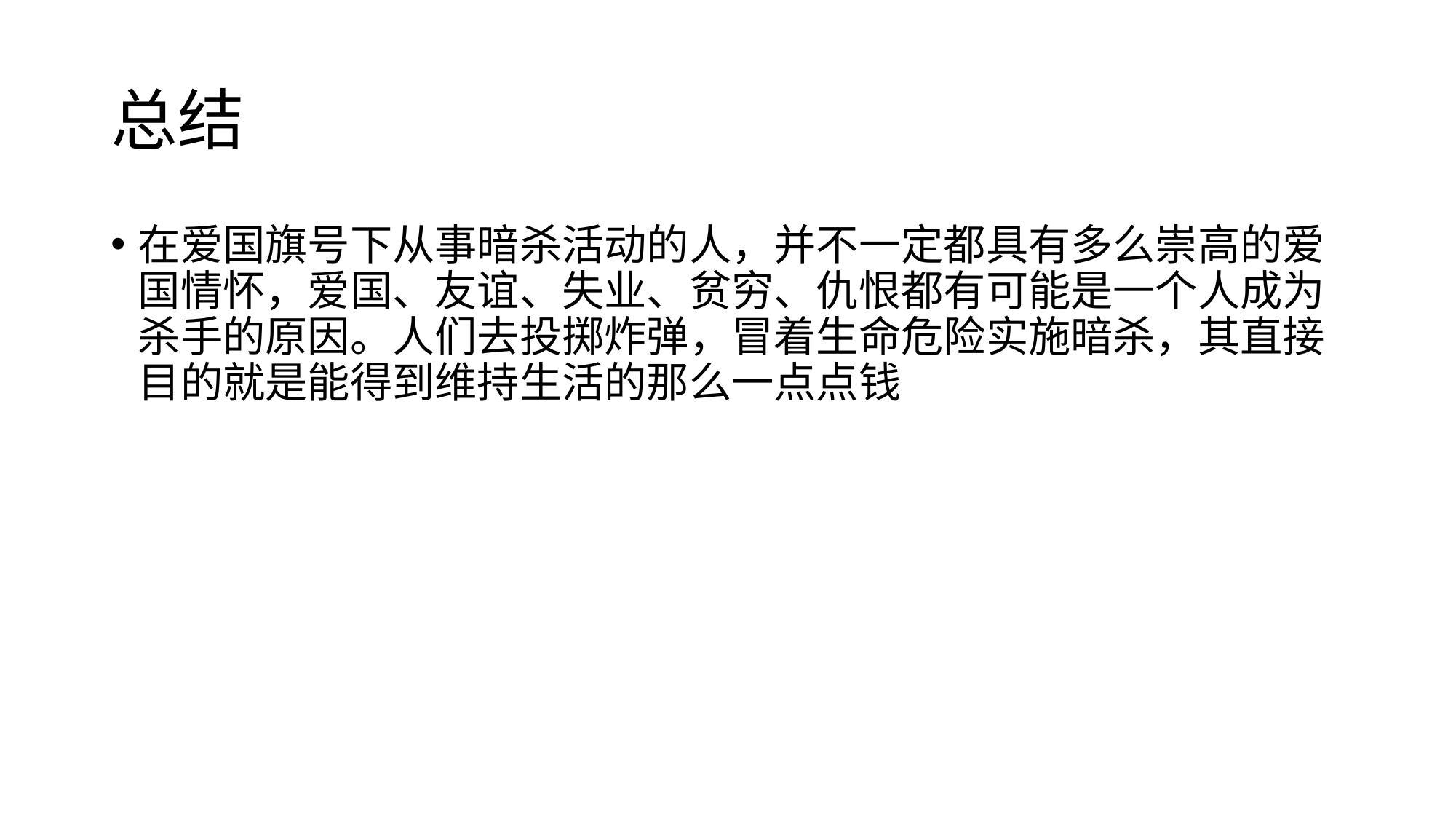

# 总结
在爱国旗号下从事暗杀活动的人，并不一定都具有多么崇高的爱国情怀，爱国、友谊、失业、贫穷、仇恨都有可能是一个人成为杀手的原因。人们去投掷炸弹，冒着生命危险实施暗杀，其直接目的就是能得到维持生活的那么一点点钱